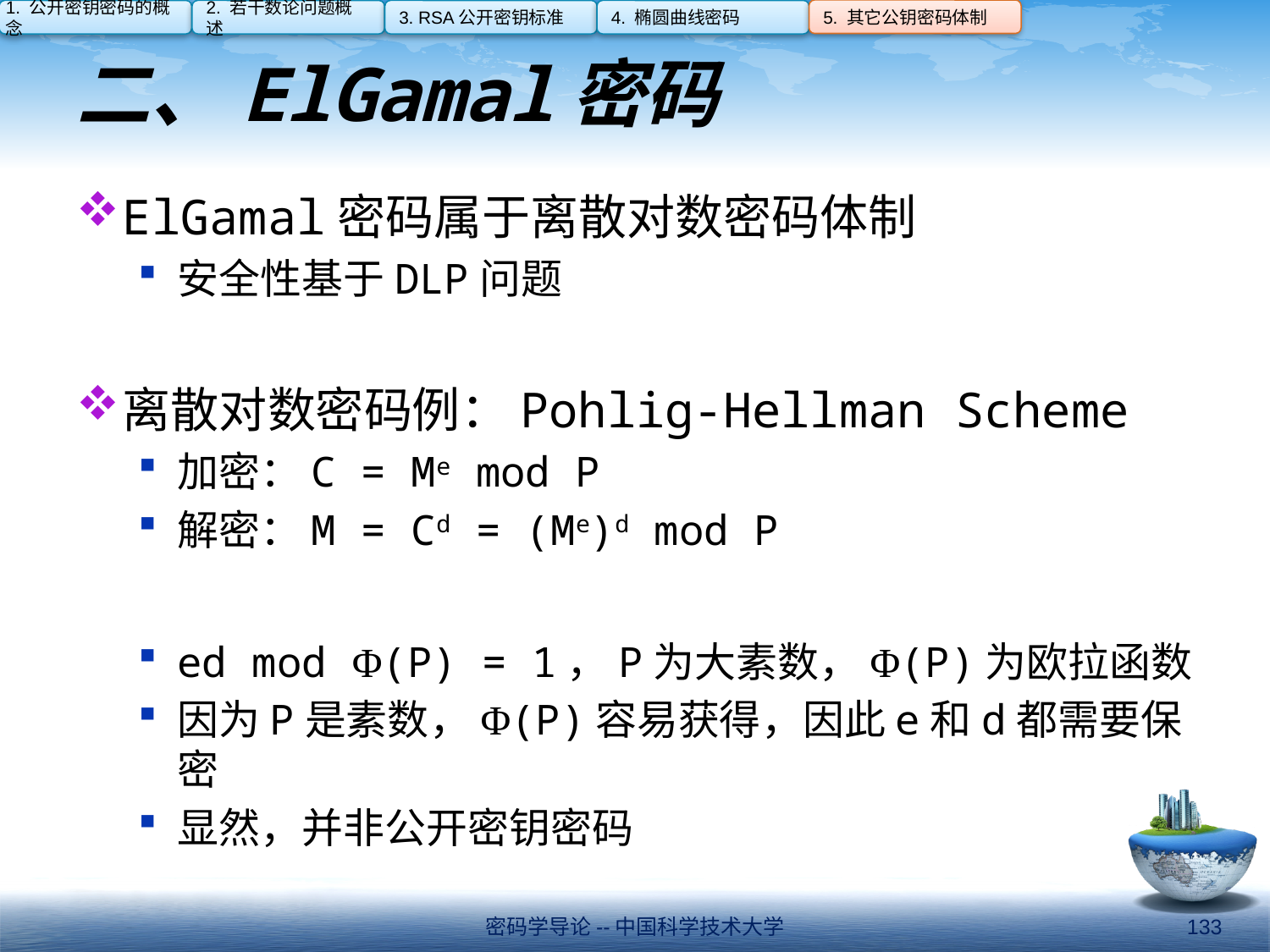

5. 其它公钥密码体制
1. 公开密钥密码的概念
2. 若干数论问题概述
3. RSA公开密钥标准
4. 椭圆曲线密码
# 二、ElGamal密码
ElGamal密码属于离散对数密码体制
安全性基于DLP问题

离散对数密码例：Pohlig-Hellman Scheme
加密：C = Me mod P
解密：M = Cd = (Me)d mod P

ed mod Φ(P) = 1，P为大素数，Φ(P)为欧拉函数
因为P是素数，Φ(P)容易获得，因此e和d都需要保密
显然，并非公开密钥密码
密码学导论--中国科学技术大学
133